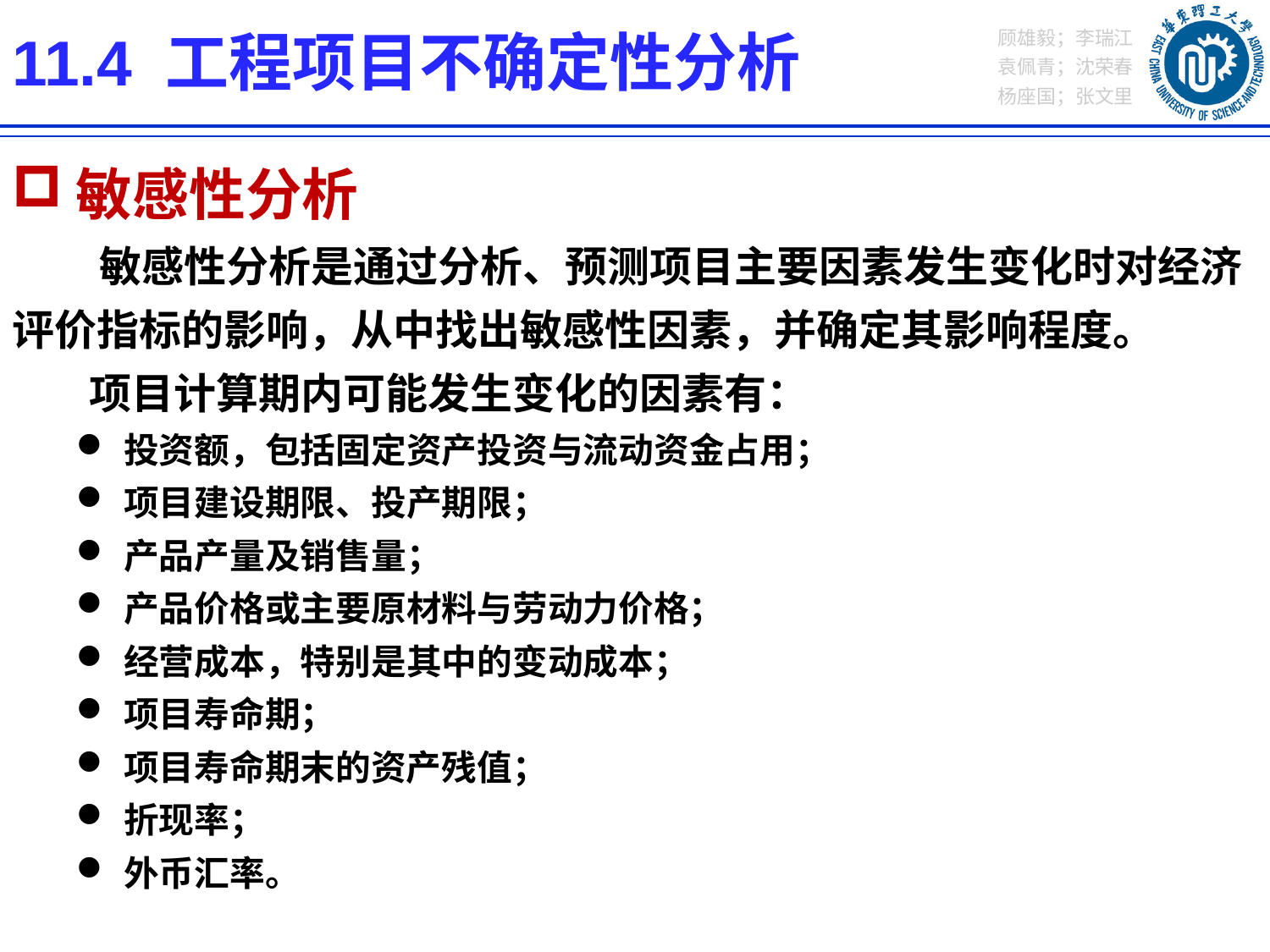

11.4 工程项目不确定性分析
敏感性分析
        敏感性分析是通过分析、预测项目主要因素发生变化时对经济评价指标的影响，从中找出敏感性因素，并确定其影响程度。
       项目计算期内可能发生变化的因素有：
投资额，包括固定资产投资与流动资金占用；
项目建设期限、投产期限；
产品产量及销售量；
产品价格或主要原材料与劳动力价格；
经营成本，特别是其中的变动成本；
项目寿命期；
项目寿命期末的资产残值；
折现率；
外币汇率。